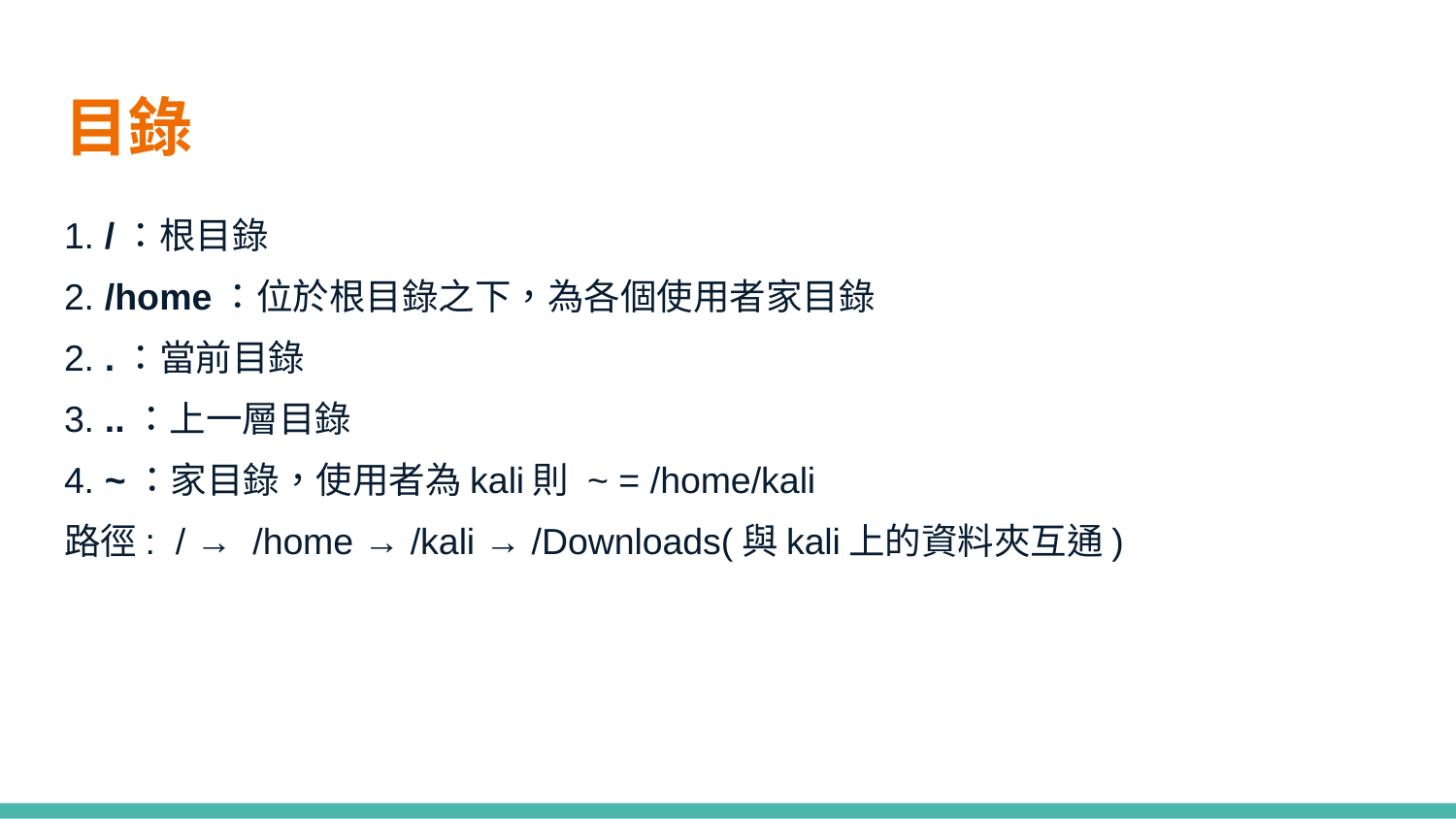

# 目錄
1. /：根目錄
2. /home：位於根目錄之下，為各個使用者家目錄
2. .：當前目錄
3. ..：上一層目錄
4. ~：家目錄，使用者為kali則 ~ = /home/kali
路徑:  / →  /home → /kali → /Downloads(與kali上的資料夾互通)